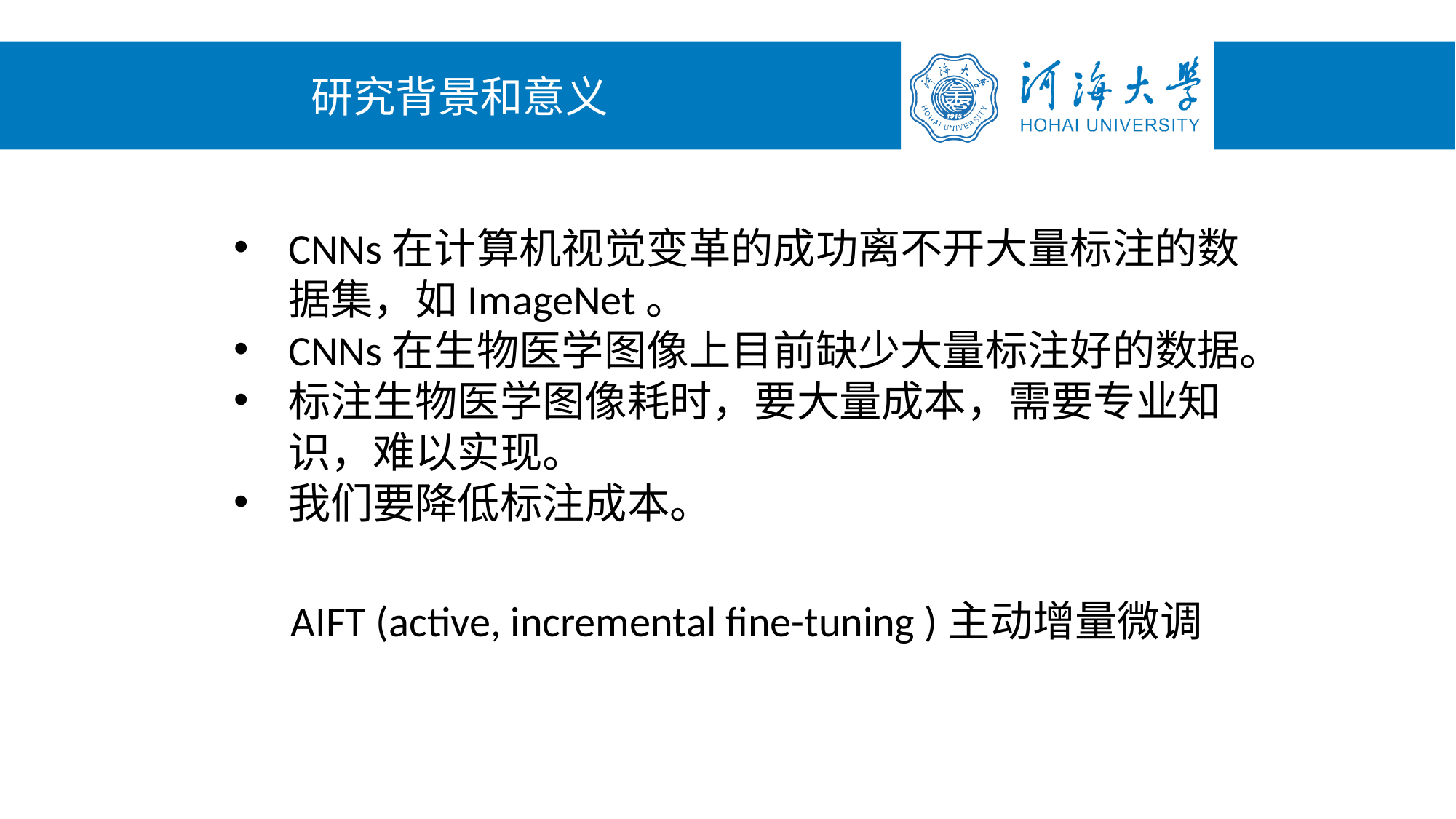

研究背景和意义
CNNs在计算机视觉变革的成功离不开大量标注的数据集，如ImageNet。
CNNs在生物医学图像上目前缺少大量标注好的数据。
标注生物医学图像耗时，要大量成本，需要专业知识，难以实现。
我们要降低标注成本。
AIFT (active, incremental fine-tuning )主动增量微调